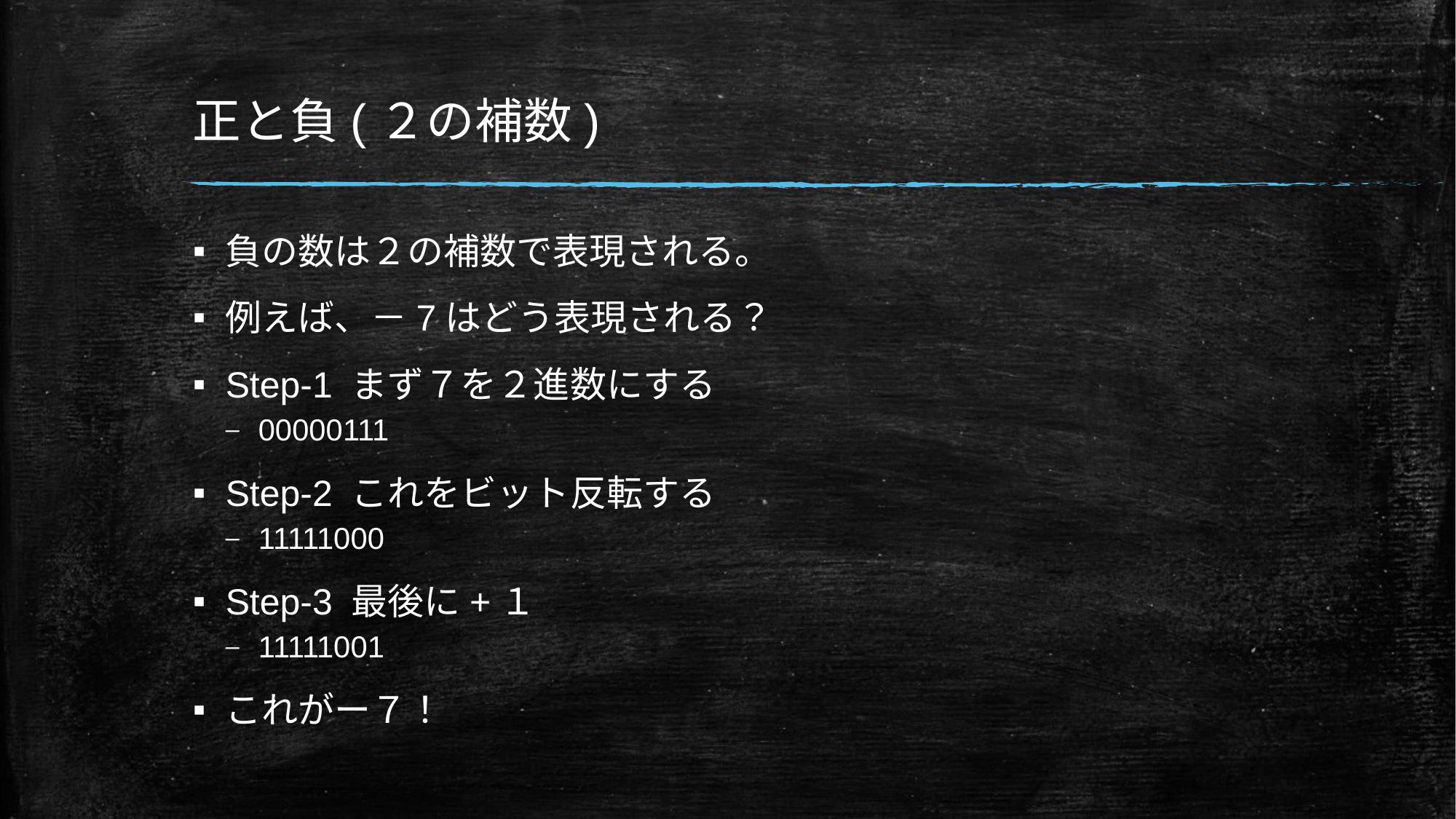

# 正と負(２の補数)
負の数は２の補数で表現される。
例えば、－7はどう表現される？
Step-1 まず７を２進数にする
00000111
Step-2 これをビット反転する
11111000
Step-3 最後に+１
11111001
これがー７！